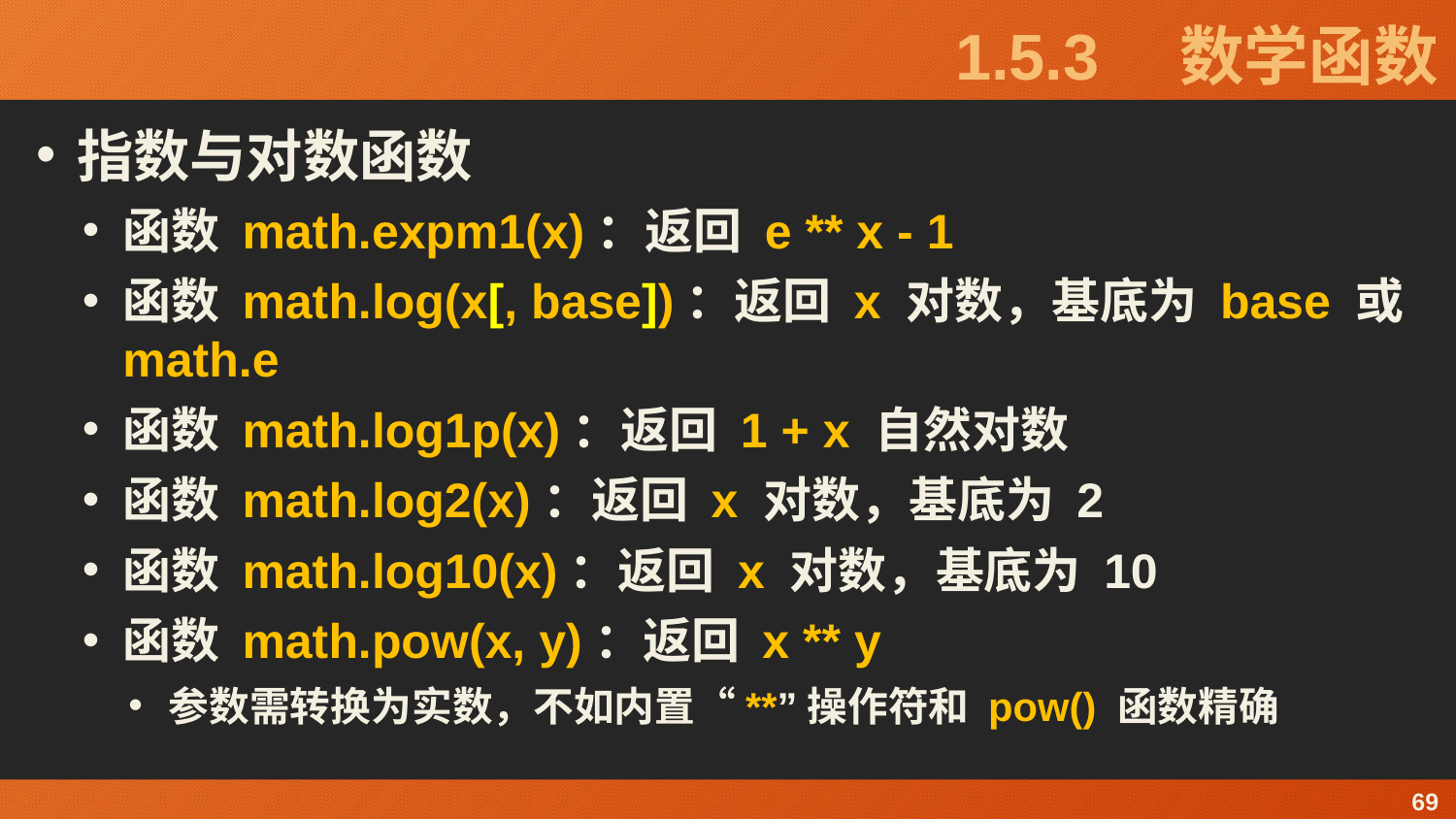

# 1.5.3　数学函数
指数与对数函数
函数 math.expm1(x)：返回 e ** x - 1
函数 math.log(x[, base])：返回 x 对数，基底为 base 或 math.e
函数 math.log1p(x)：返回 1 + x 自然对数
函数 math.log2(x)：返回 x 对数，基底为 2
函数 math.log10(x)：返回 x 对数，基底为 10
函数 math.pow(x, y)：返回 x ** y
参数需转换为实数，不如内置“**”操作符和 pow() 函数精确
69